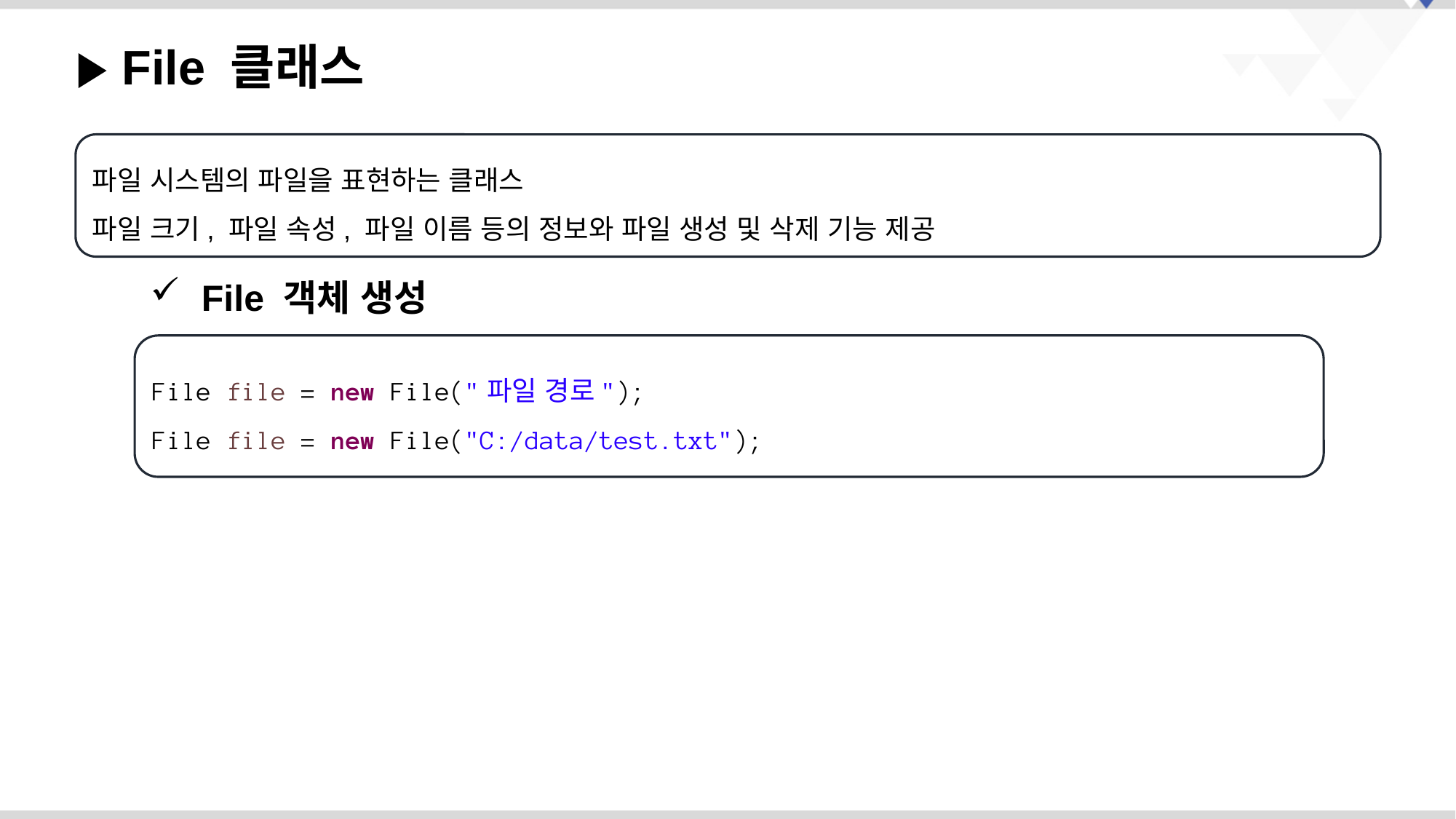

▶ File 클래스
파일 시스템의 파일을 표현하는 클래스
파일 크기, 파일 속성, 파일 이름 등의 정보와 파일 생성 및 삭제 기능 제공
 File 객체 생성
File file = new File("파일 경로");
File file = new File("C:/data/test.txt");